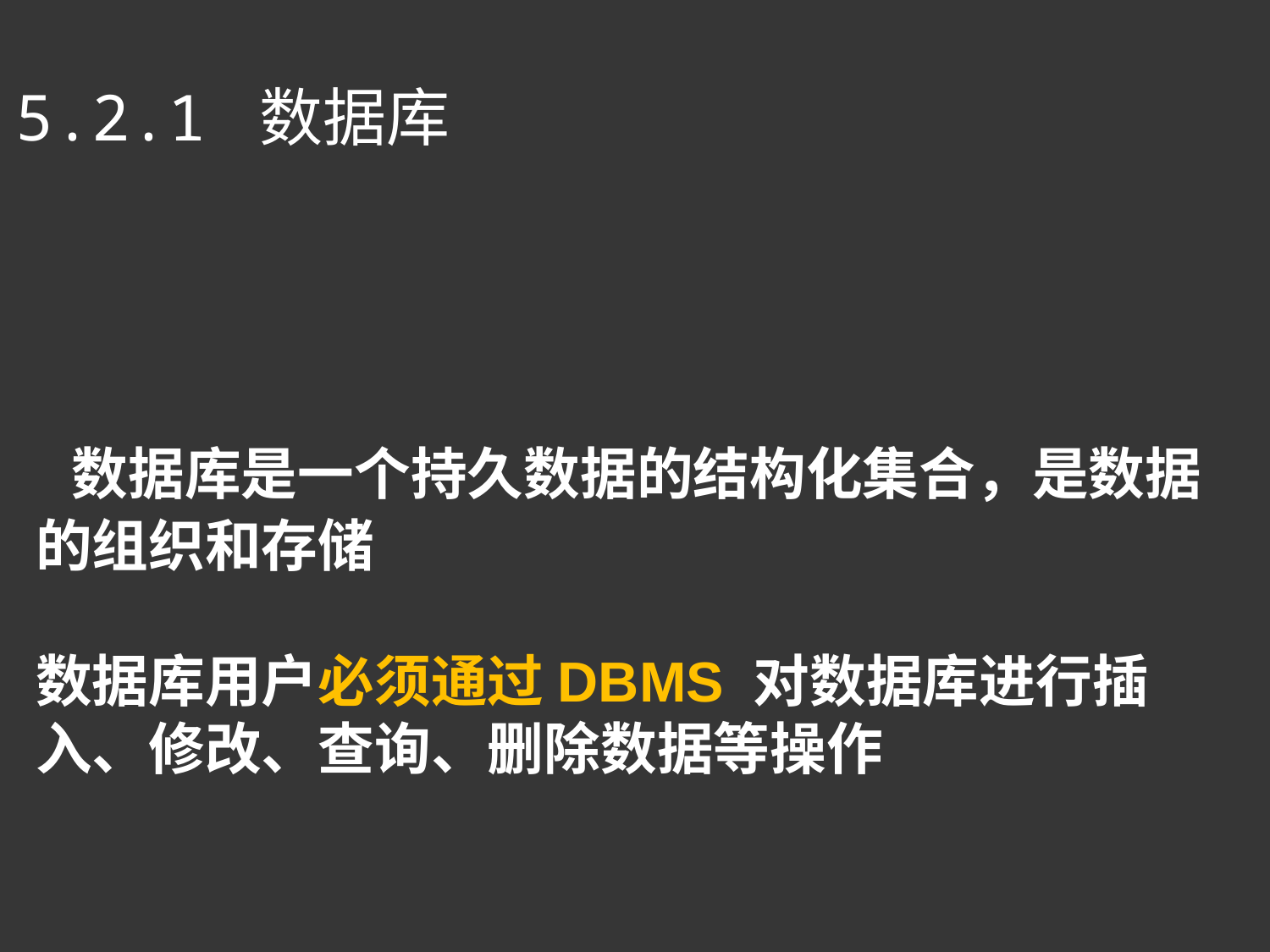

5.2.1 数据库
# 数据库是一个持久数据的结构化集合，是数据的组织和存储 数据库用户必须通过DBMS 对数据库进行插入、修改、查询、删除数据等操作